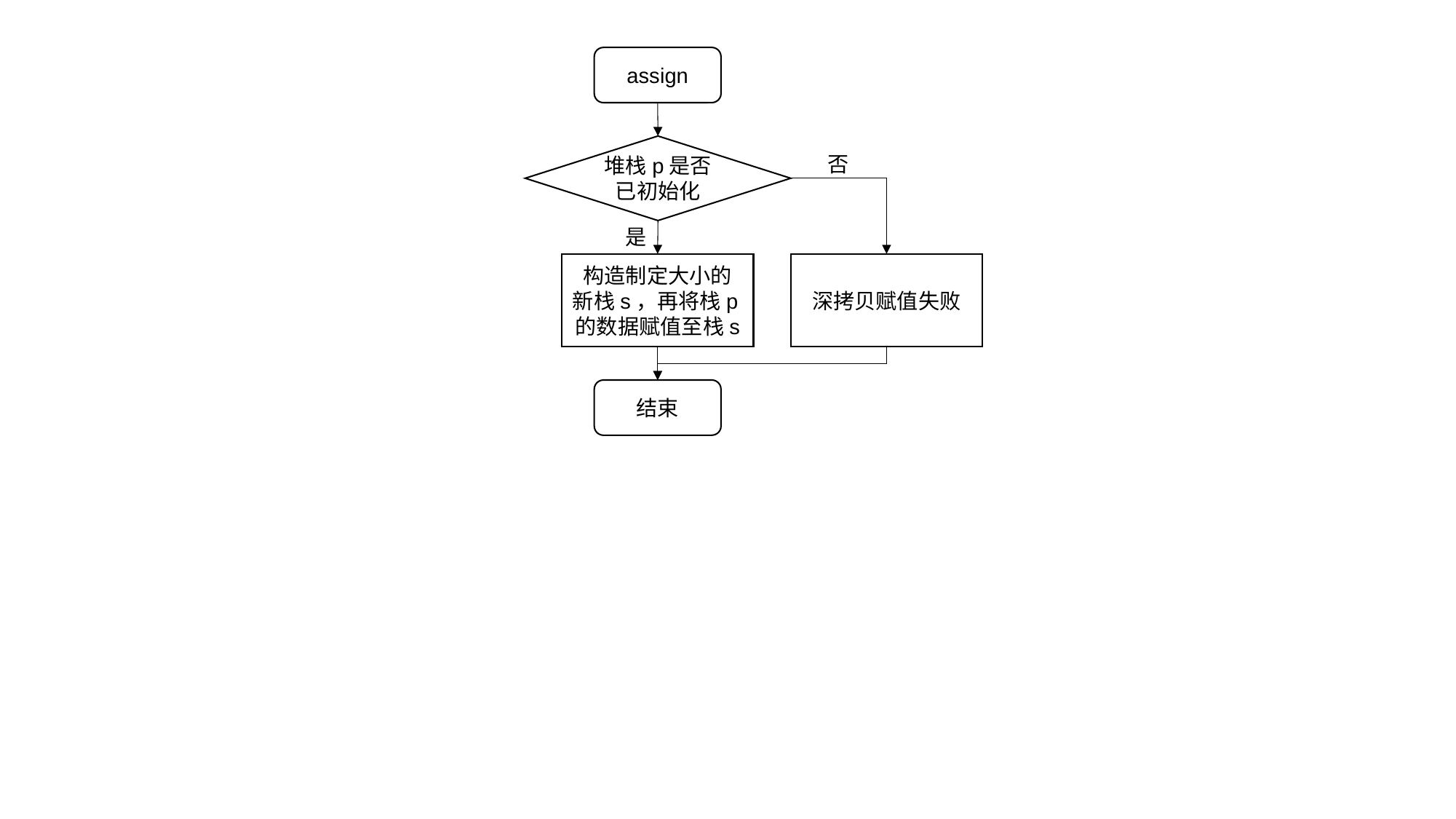

assign
堆栈p是否已初始化
否
是
构造制定大小的新栈s，再将栈p的数据赋值至栈s
深拷贝赋值失败
结束